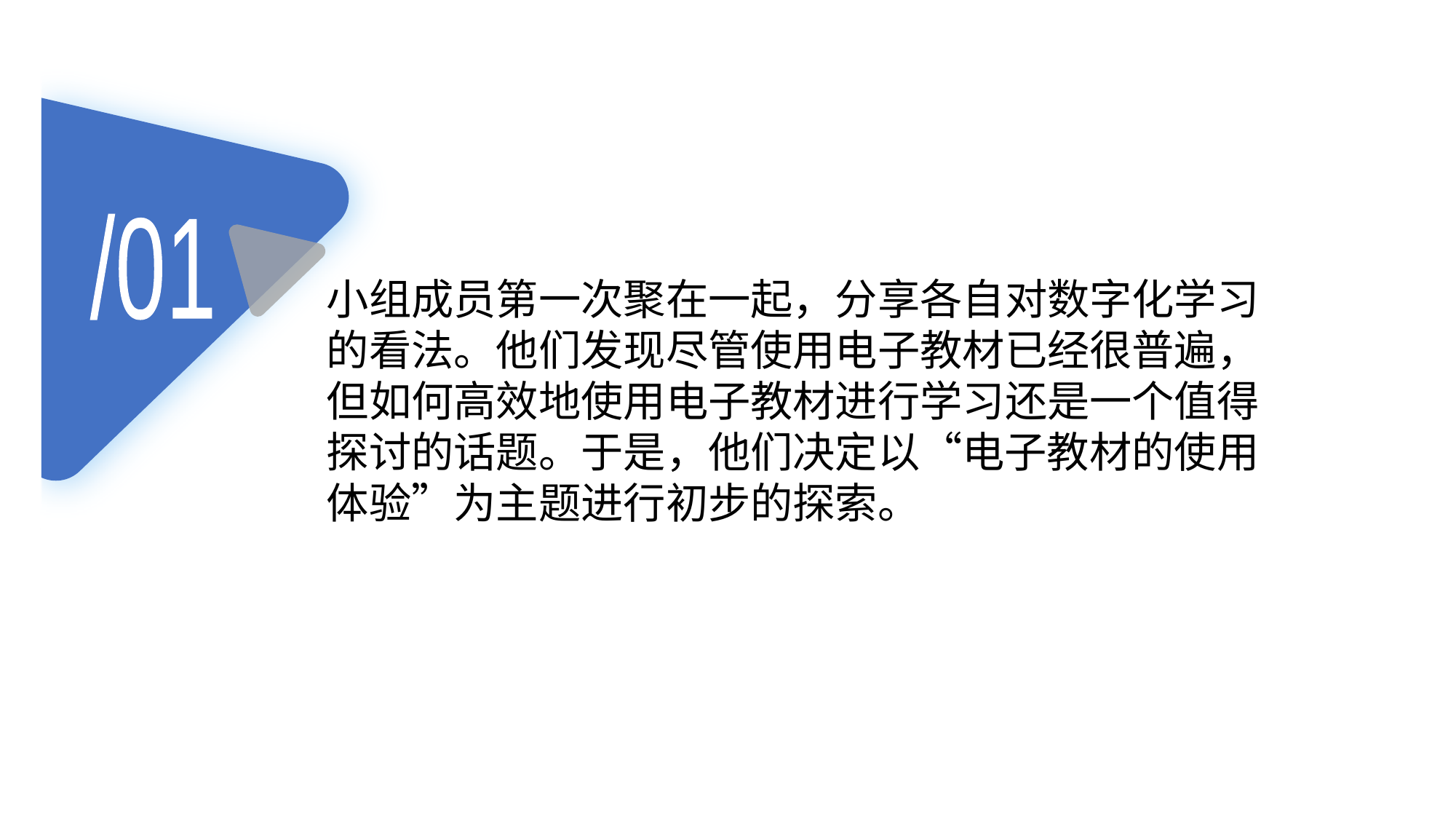

/01
小组成员第一次聚在一起，分享各自对数字化学习的看法。他们发现尽管使用电子教材已经很普遍，但如何高效地使用电子教材进行学习还是一个值得探讨的话题。于是，他们决定以“电子教材的使用体验”为主题进行初步的探索。